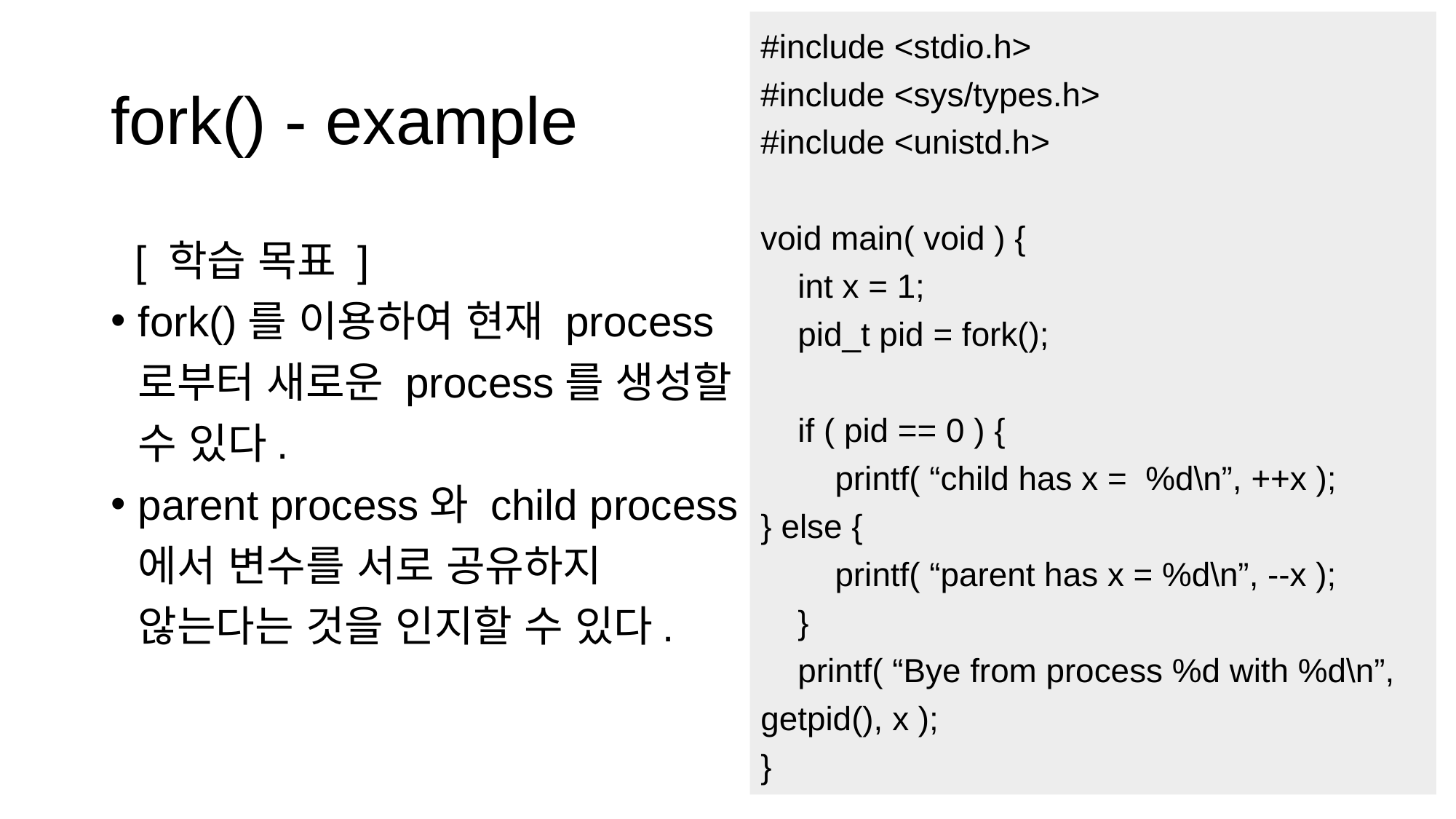

#include <stdio.h>
#include <sys/types.h>
#include <unistd.h>

void main( void ) {
    int x = 1;
    pid_t pid = fork();

    if ( pid == 0 ) {
        printf( “child has x =  %d\n”, ++x );
} else {
        printf( “parent has x = %d\n”, --x );
    }
    printf( “Bye from process %d with %d\n”, getpid(), x );
}
# fork() - example
  [ 학습 목표 ]
fork()를 이용하여 현재 process로부터 새로운 process를 생성할 수 있다.
parent process와 child process에서 변수를 서로 공유하지 않는다는 것을 인지할 수 있다.